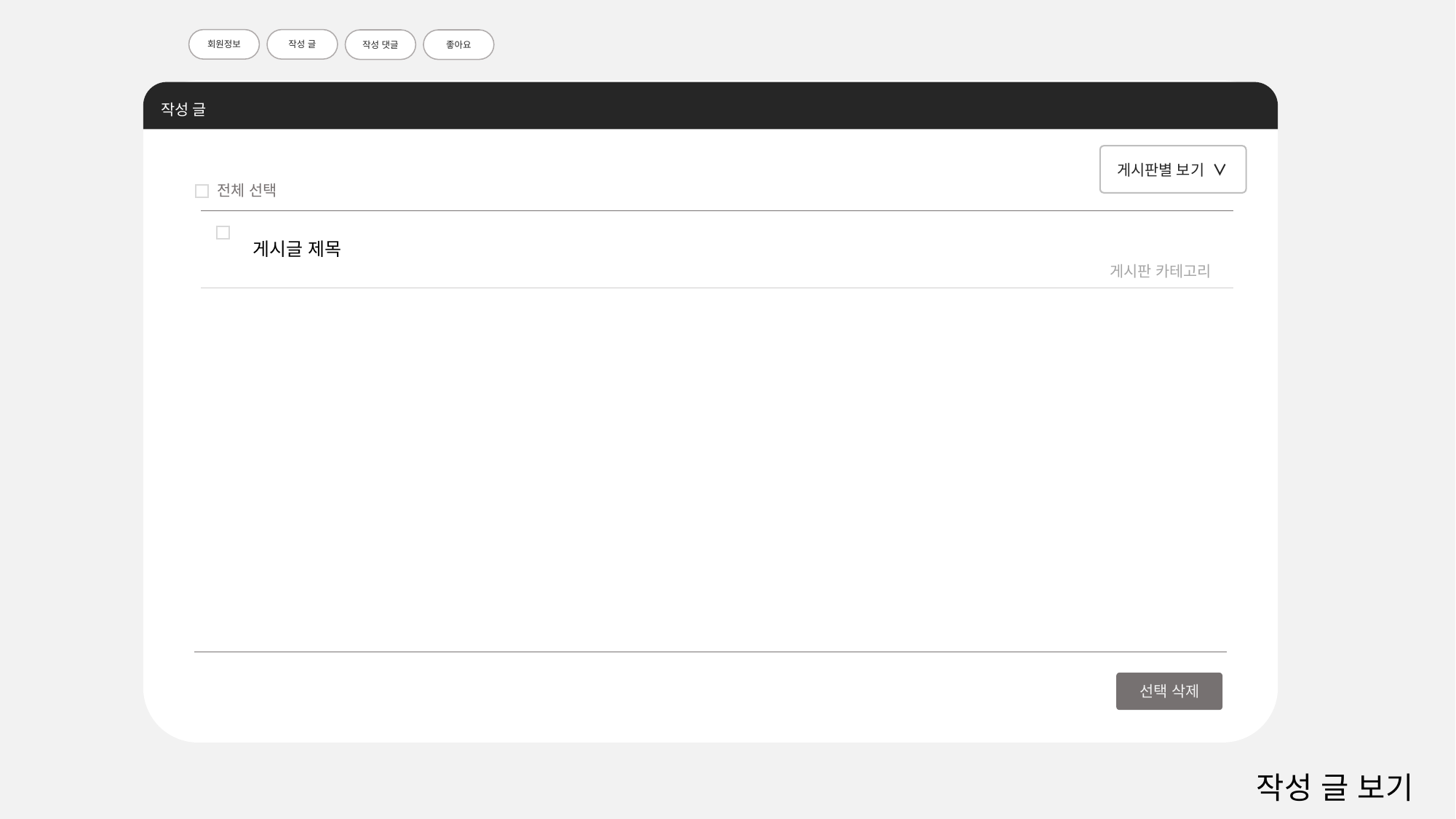

회원정보
작성 글
작성 댓글
좋아요

작성 글

게시판별 보기  ∨
전체 선택

게시글 제목
게시판 카테고리
선택 삭제
작성 글 보기